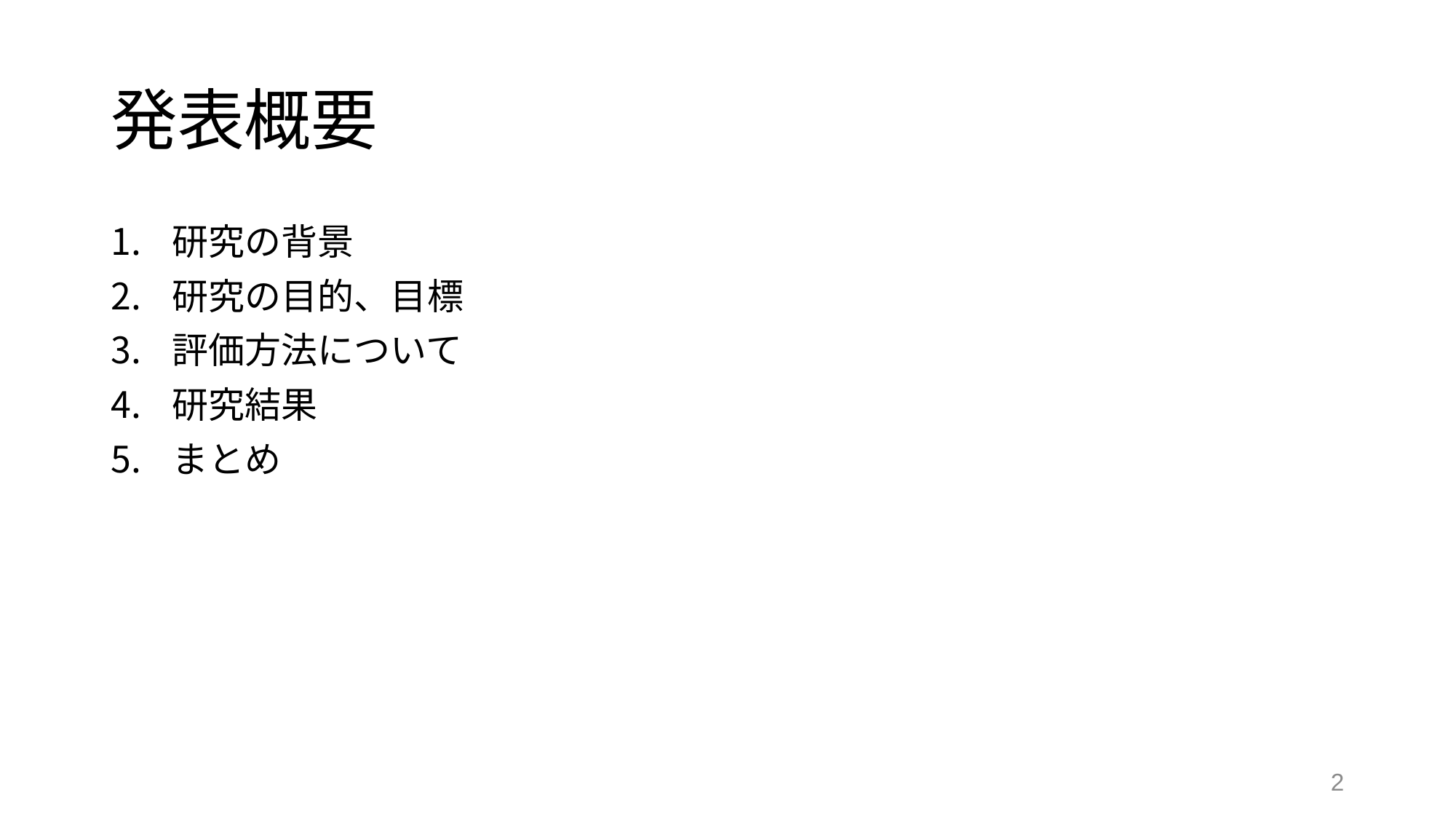

# 発表概要
研究の背景
研究の目的、目標
評価方法について
研究結果
まとめ

2